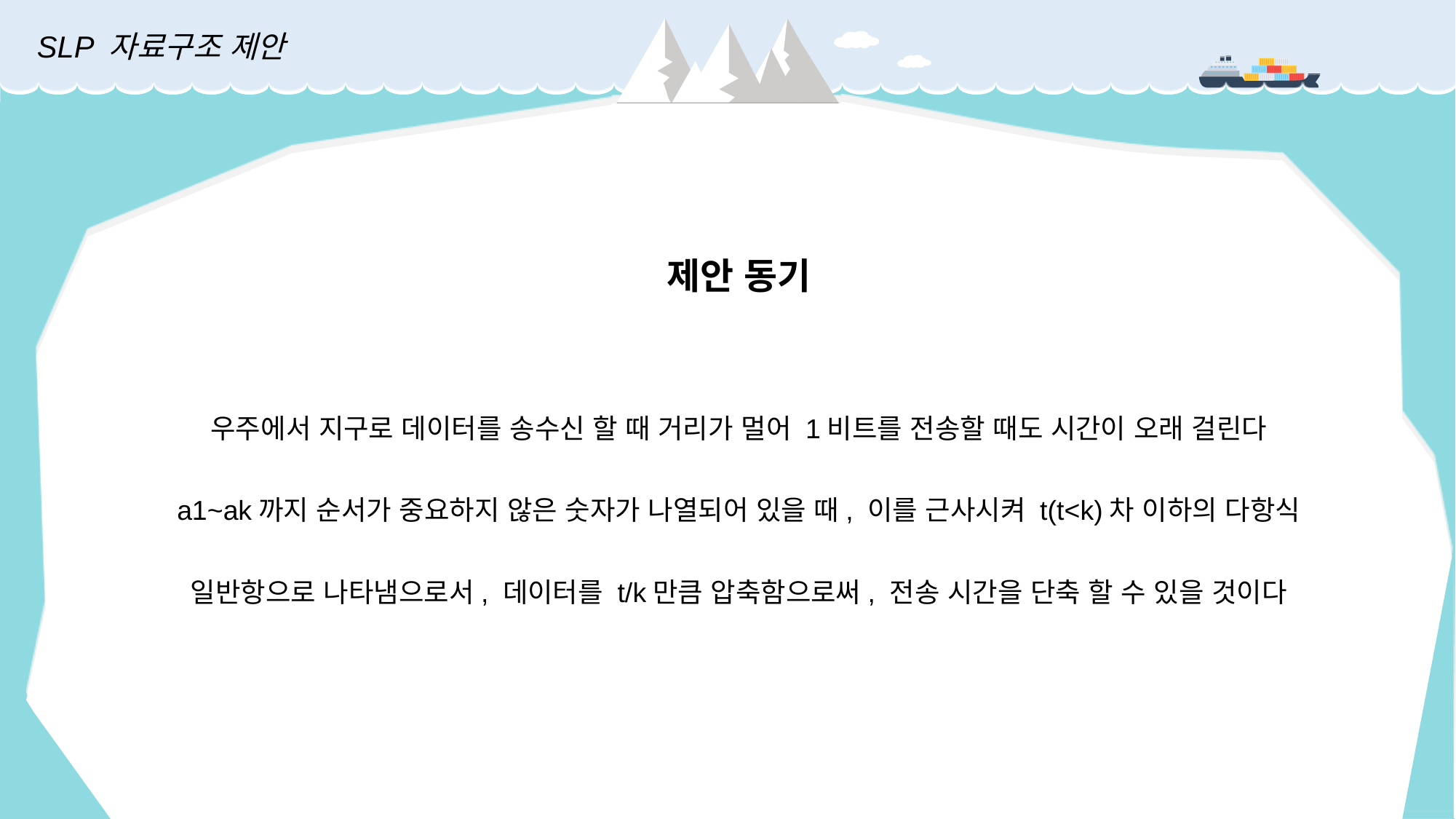

SLP 자료구조 제안

제안 동기

우주에서 지구로 데이터를 송수신 할 때 거리가 멀어 1비트를 전송할 때도 시간이 오래 걸린다
a1~ak까지 순서가 중요하지 않은 숫자가 나열되어 있을 때, 이를 근사시켜 t(t<k)차 이하의 다항식 일반항으로 나타냄으로서, 데이터를 t/k만큼 압축함으로써, 전송 시간을 단축 할 수 있을 것이다